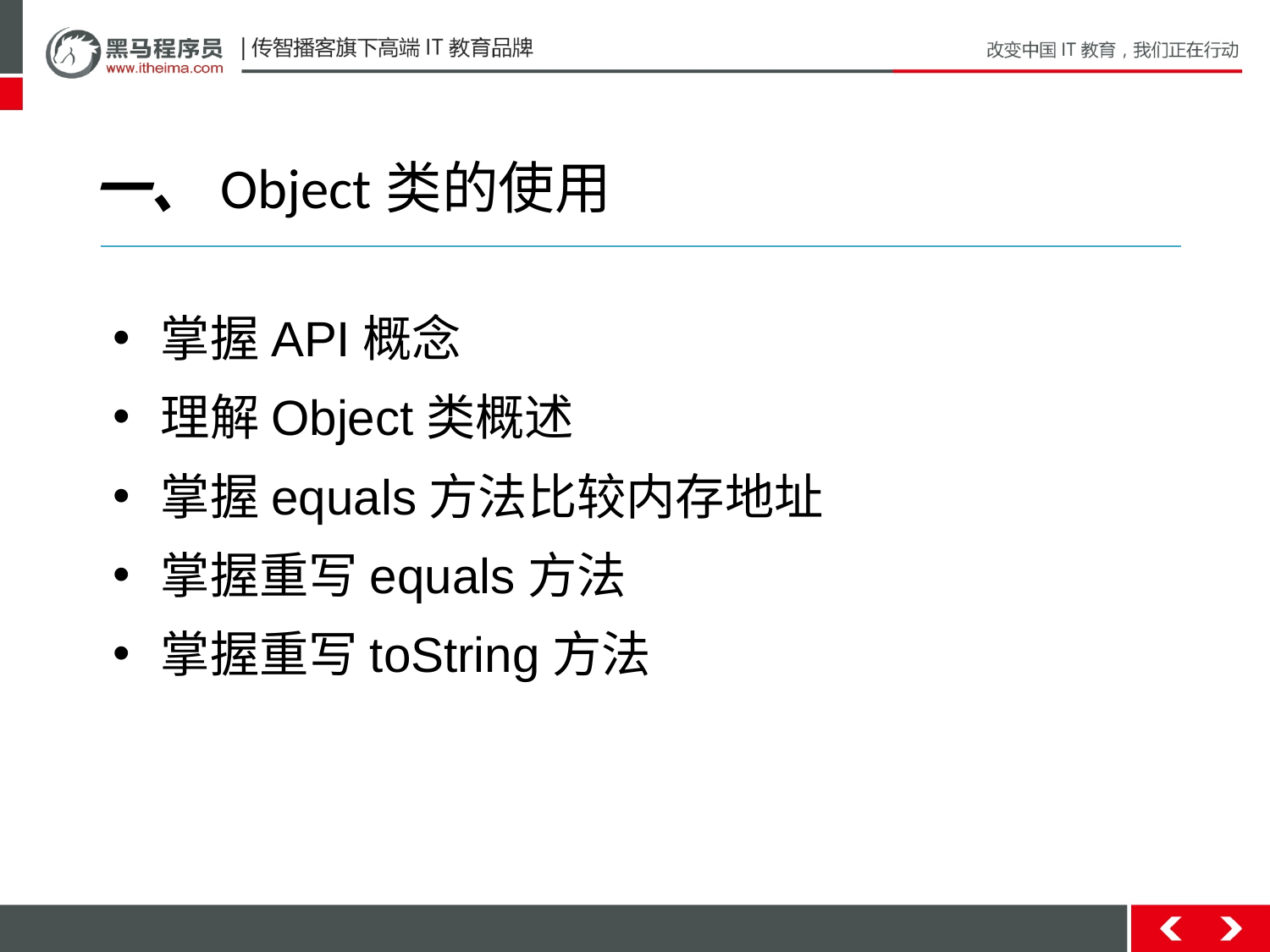

一、Object类的使用
掌握API概念
理解Object类概述
掌握equals方法比较内存地址
掌握重写equals方法
掌握重写toString方法